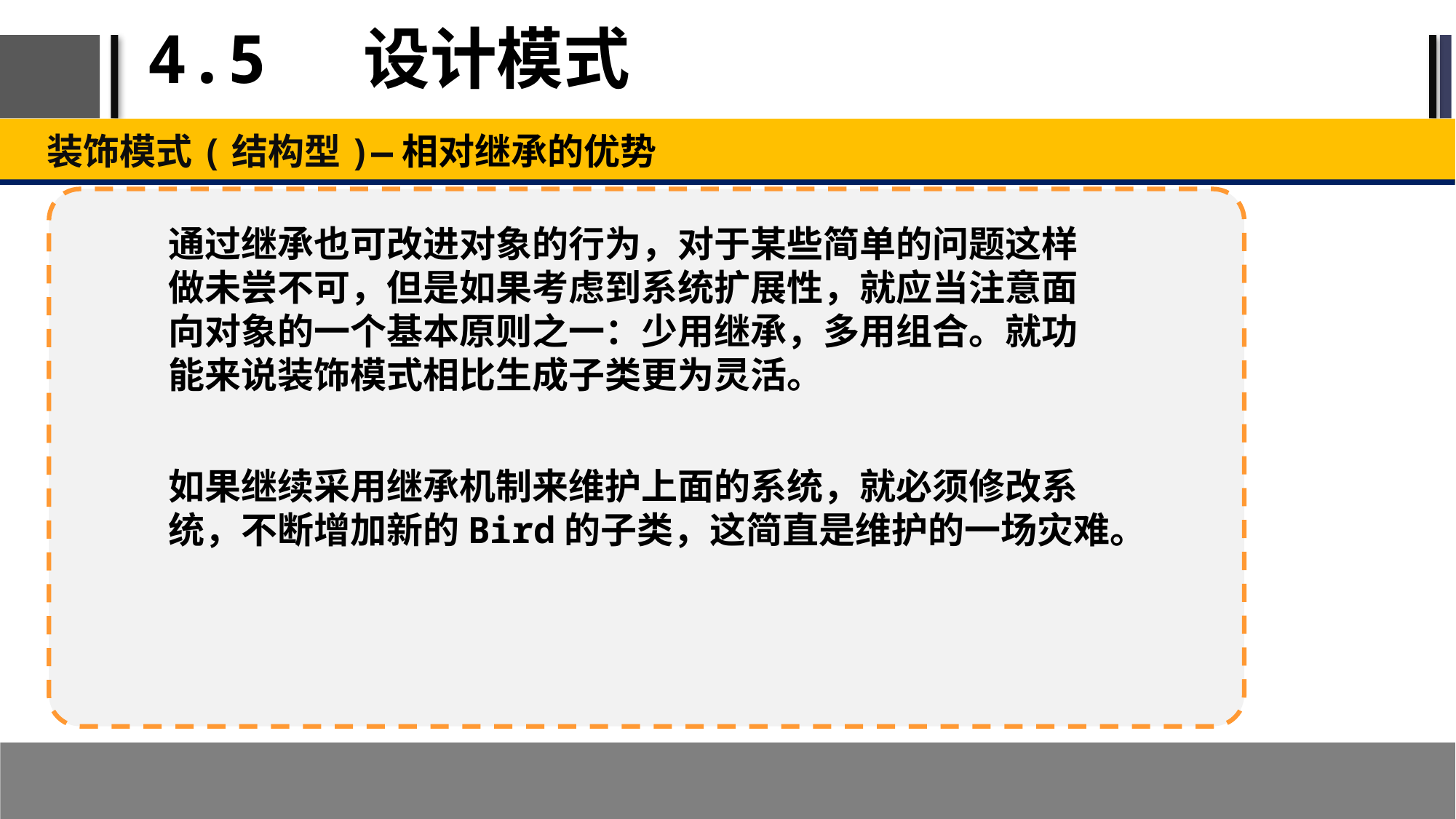

# 4.5  设计模式
装饰模式(结构型)—相对继承的优势

通过继承也可改进对象的行为，对于某些简单的问题这样做未尝不可，但是如果考虑到系统扩展性，就应当注意面向对象的一个基本原则之一：少用继承，多用组合。就功能来说装饰模式相比生成子类更为灵活。
如果继续采用继承机制来维护上面的系统，就必须修改系统，不断增加新的Bird的子类，这简直是维护的一场灾难。